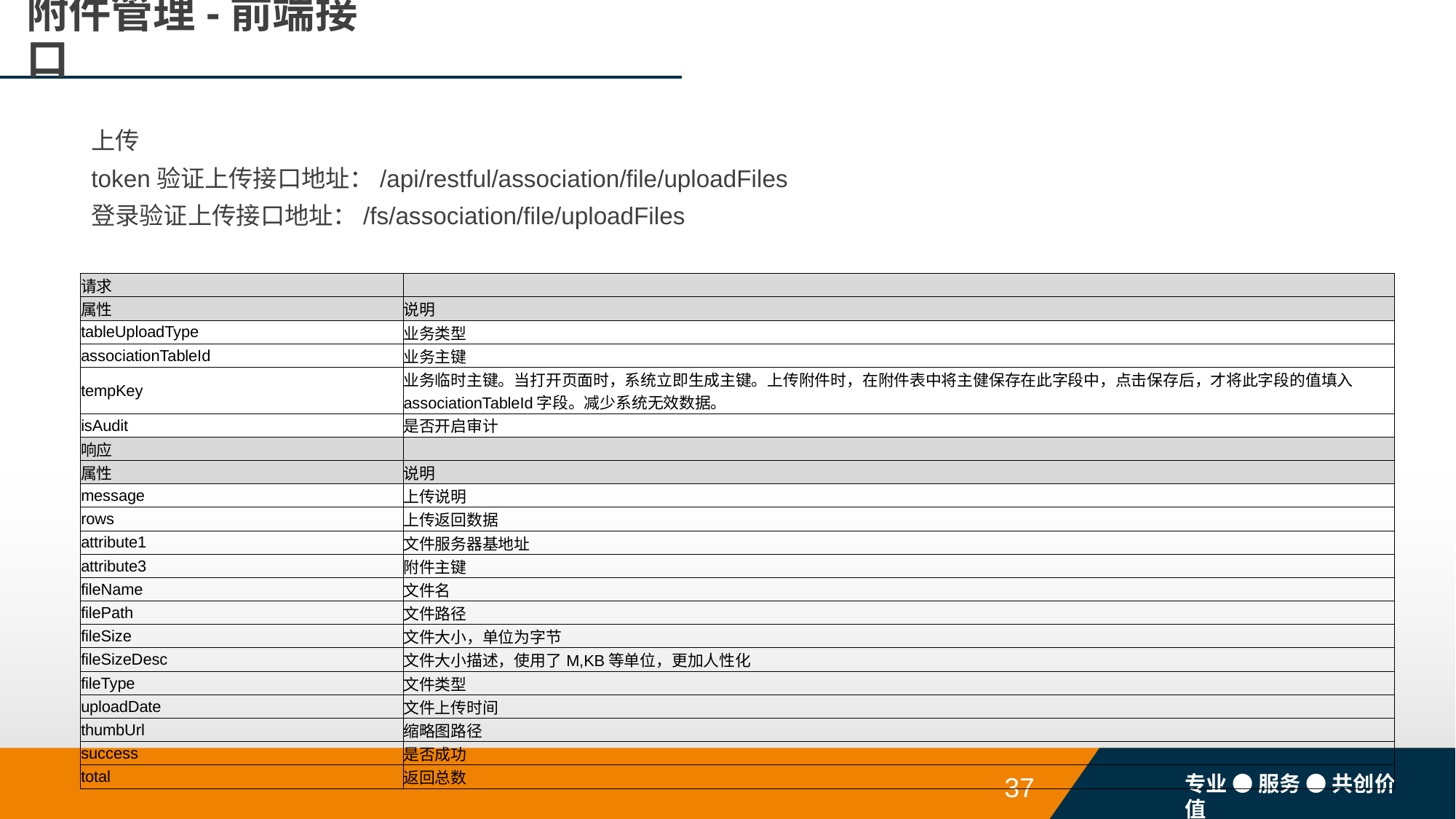

# 附件管理-前端接口
上传
token验证上传接口地址：/api/restful/association/file/uploadFiles
登录验证上传接口地址：/fs/association/file/uploadFiles
| 请求 |  |
| --- | --- |
| 属性 | 说明 |
| tableUploadType | 业务类型 |
| associationTableId | 业务主键 |
| tempKey | 业务临时主键。当打开页面时，系统立即生成主键。上传附件时，在附件表中将主健保存在此字段中，点击保存后，才将此字段的值填入associationTableId字段。减少系统无效数据。 |
| isAudit | 是否开启审计 |
| 响应 |  |
| 属性 | 说明 |
| message | 上传说明 |
| rows | 上传返回数据 |
| attribute1 | 文件服务器基地址 |
| attribute3 | 附件主键 |
| fileName | 文件名 |
| filePath | 文件路径 |
| fileSize | 文件大小，单位为字节 |
| fileSizeDesc | 文件大小描述，使用了M,KB等单位，更加人性化 |
| fileType | 文件类型 |
| uploadDate | 文件上传时间 |
| thumbUrl | 缩略图路径 |
| success | 是否成功 |
| total | 返回总数 |